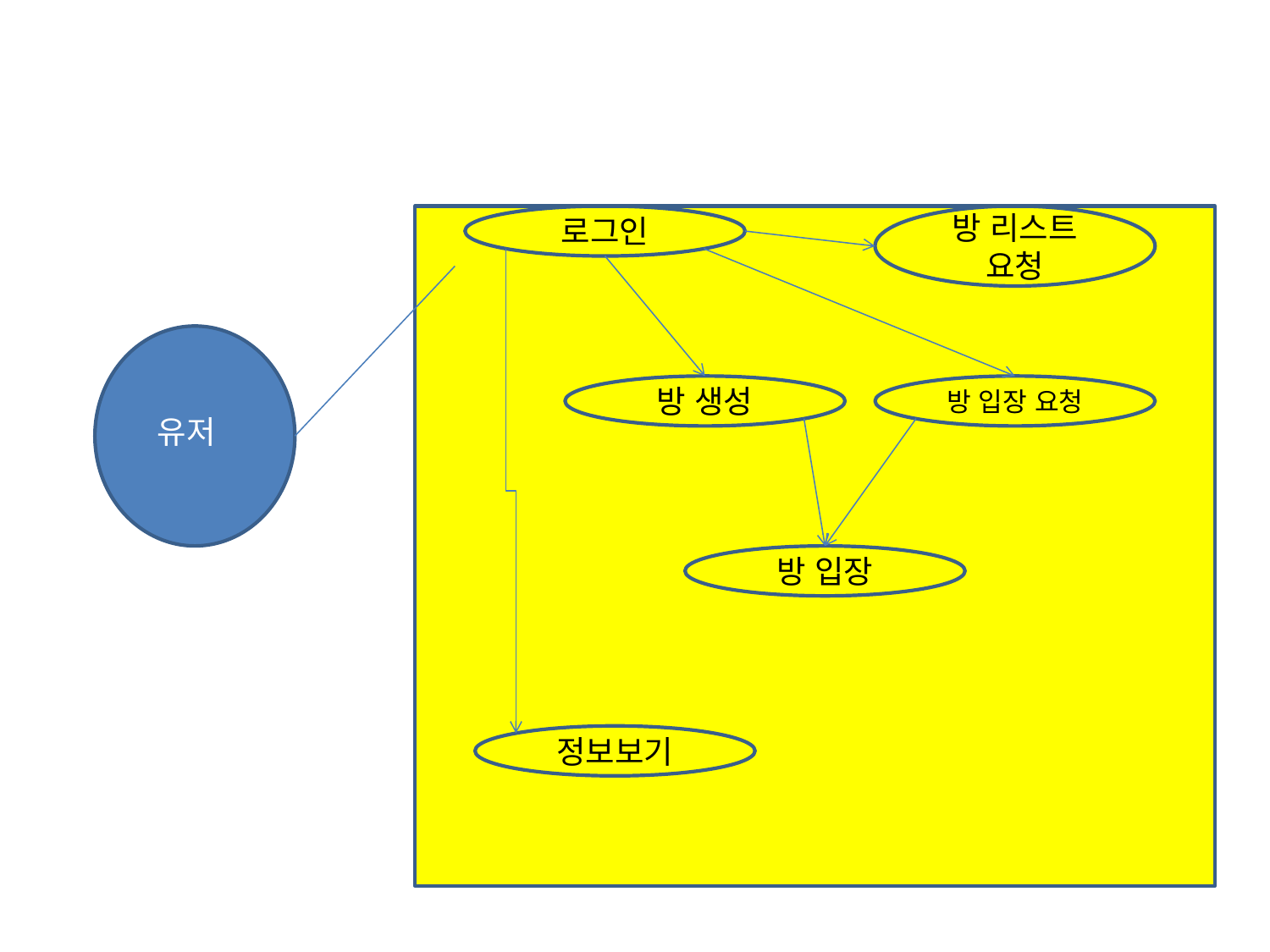

#

로그인
방 리스트 요청

방 생성
방 입장 요청
유저
방 입장
정보보기